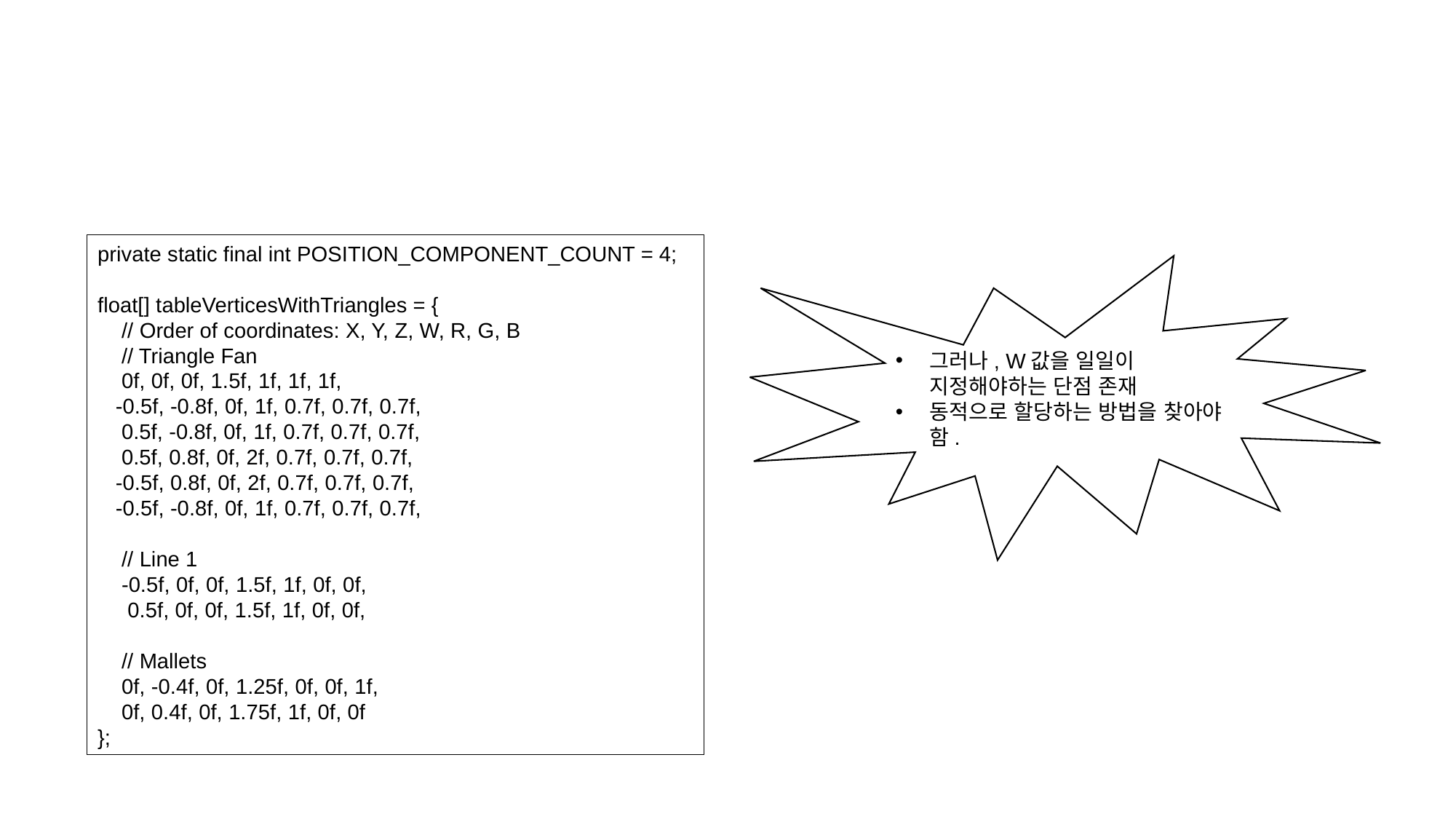

#
private static final int POSITION_COMPONENT_COUNT = 4;

float[] tableVerticesWithTriangles = {
    // Order of coordinates: X, Y, Z, W, R, G, B
    // Triangle Fan
    0f, 0f, 0f, 1.5f, 1f, 1f, 1f,
   -0.5f, -0.8f, 0f, 1f, 0.7f, 0.7f, 0.7f,
    0.5f, -0.8f, 0f, 1f, 0.7f, 0.7f, 0.7f,
    0.5f, 0.8f, 0f, 2f, 0.7f, 0.7f, 0.7f,
   -0.5f, 0.8f, 0f, 2f, 0.7f, 0.7f, 0.7f,
   -0.5f, -0.8f, 0f, 1f, 0.7f, 0.7f, 0.7f,

    // Line 1
    -0.5f, 0f, 0f, 1.5f, 1f, 0f, 0f,
     0.5f, 0f, 0f, 1.5f, 1f, 0f, 0f,

    // Mallets
    0f, -0.4f, 0f, 1.25f, 0f, 0f, 1f,
    0f, 0.4f, 0f, 1.75f, 1f, 0f, 0f
};
그러나, W값을 일일이 지정해야하는 단점 존재
동적으로 할당하는 방법을 찾아야 함.